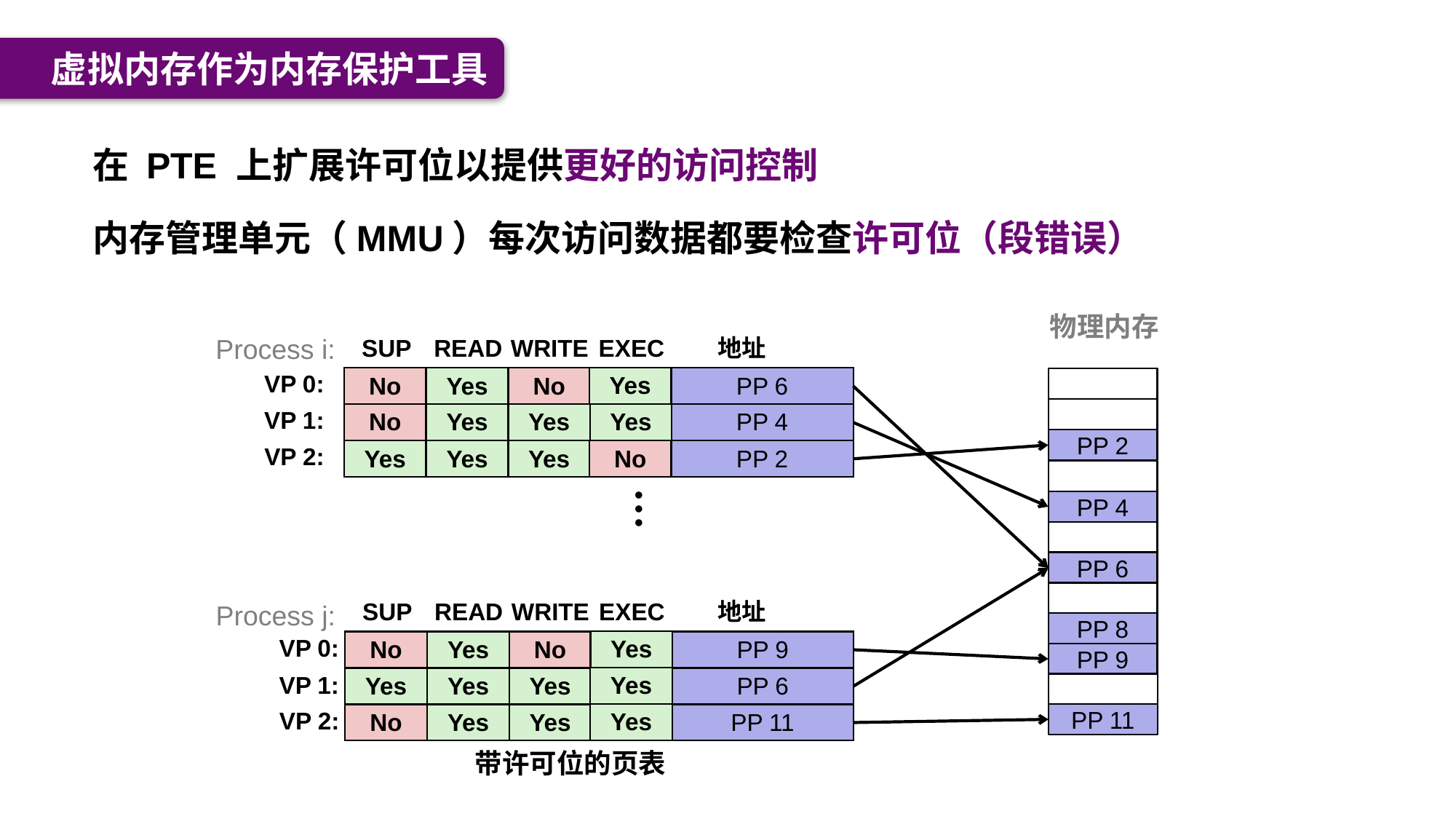

虚拟内存作为内存保护工具
在 PTE 上扩展许可位以提供更好的访问控制
内存管理单元（MMU）每次访问数据都要检查许可位（段错误）
物理内存
Process i:
EXEC
SUP
READ
WRITE
地址
VP 0:
Yes
No
Yes
No
PP 6

VP 1:
Yes
No
Yes
Yes
PP 4
PP 2
VP 2:
Yes
Yes
Yes
No
PP 2

•
•
•
PP 4

PP 6

EXEC
SUP
READ
WRITE
地址
Process j:
PP 8
Yes
No
Yes
No
PP 9
VP 0:
PP 9
Yes
Yes
Yes
Yes
PP 6
VP 1:

Yes
PP 11
No
Yes
Yes
PP 11
VP 2:
带许可位的页表